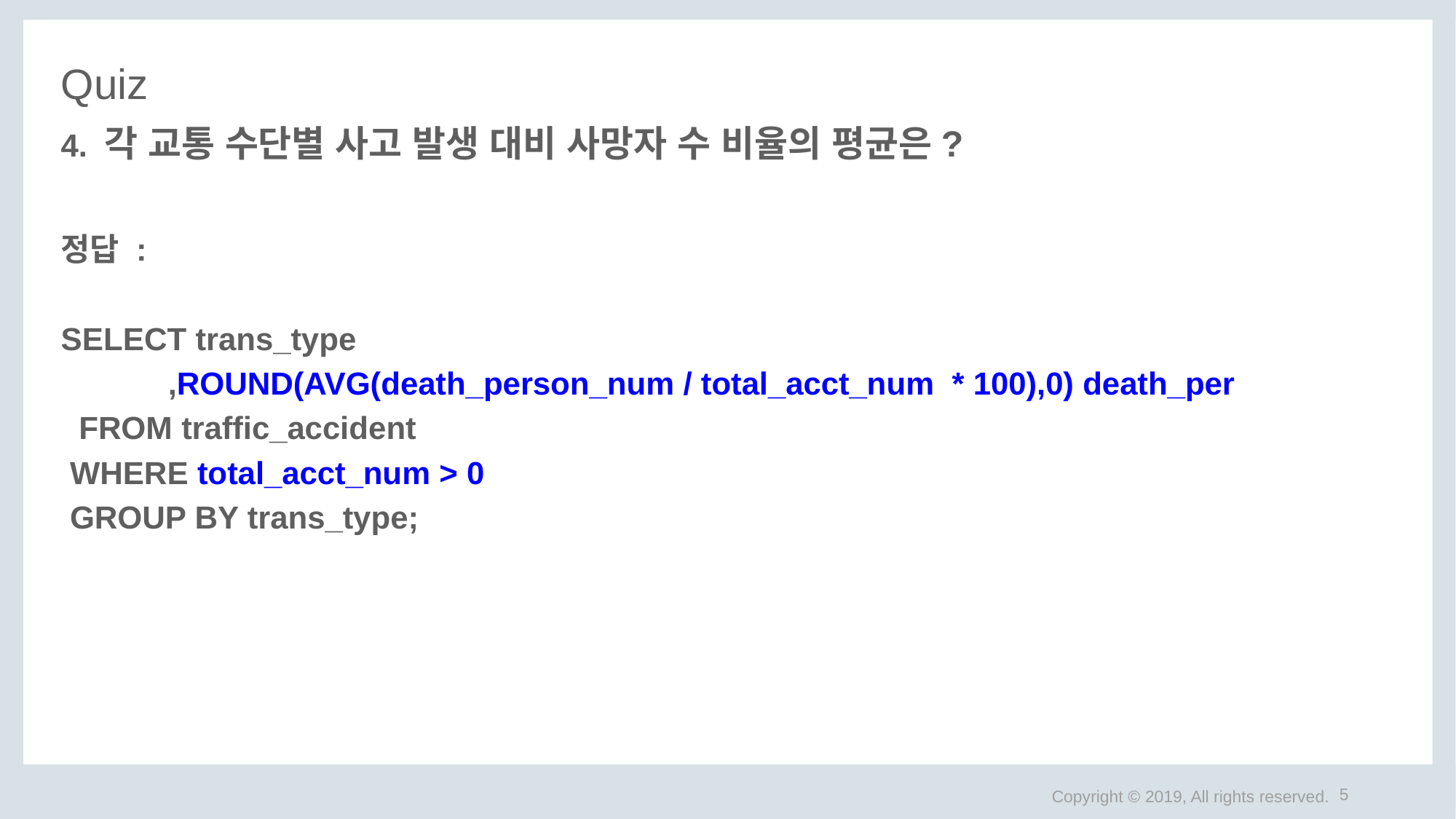

# Quiz
4. 각 교통 수단별 사고 발생 대비 사망자 수 비율의 평균은?

정답 :

SELECT trans_type
            ,ROUND(AVG(death_person_num / total_acct_num  * 100),0) death_per
  FROM traffic_accident
 WHERE total_acct_num > 0
 GROUP BY trans_type;